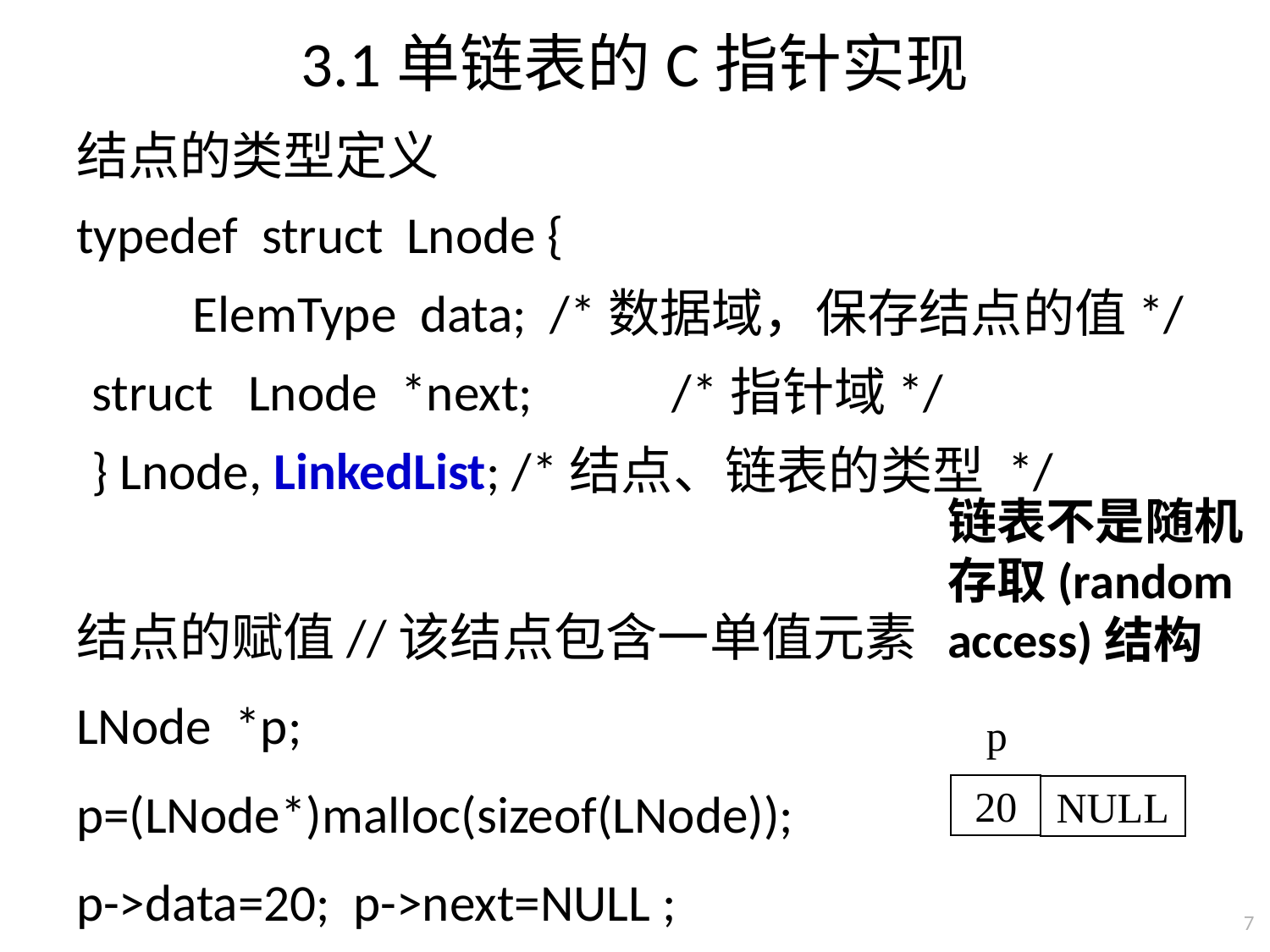

# 3.1单链表的C指针实现
结点的类型定义
typedef  struct  Lnode {
 	ElemType  data;  /*数据域，保存结点的值*/
	struct   Lnode  *next;            /*指针域*/
} Lnode, LinkedList; /*结点、链表的类型 */

结点的赋值//该结点包含一单值元素
LNode  *p;
p=(LNode*)malloc(sizeof(LNode));
p->data=20;  p->next=NULL ;

链表不是随机存取(random access)结构

p
20
NULL
7